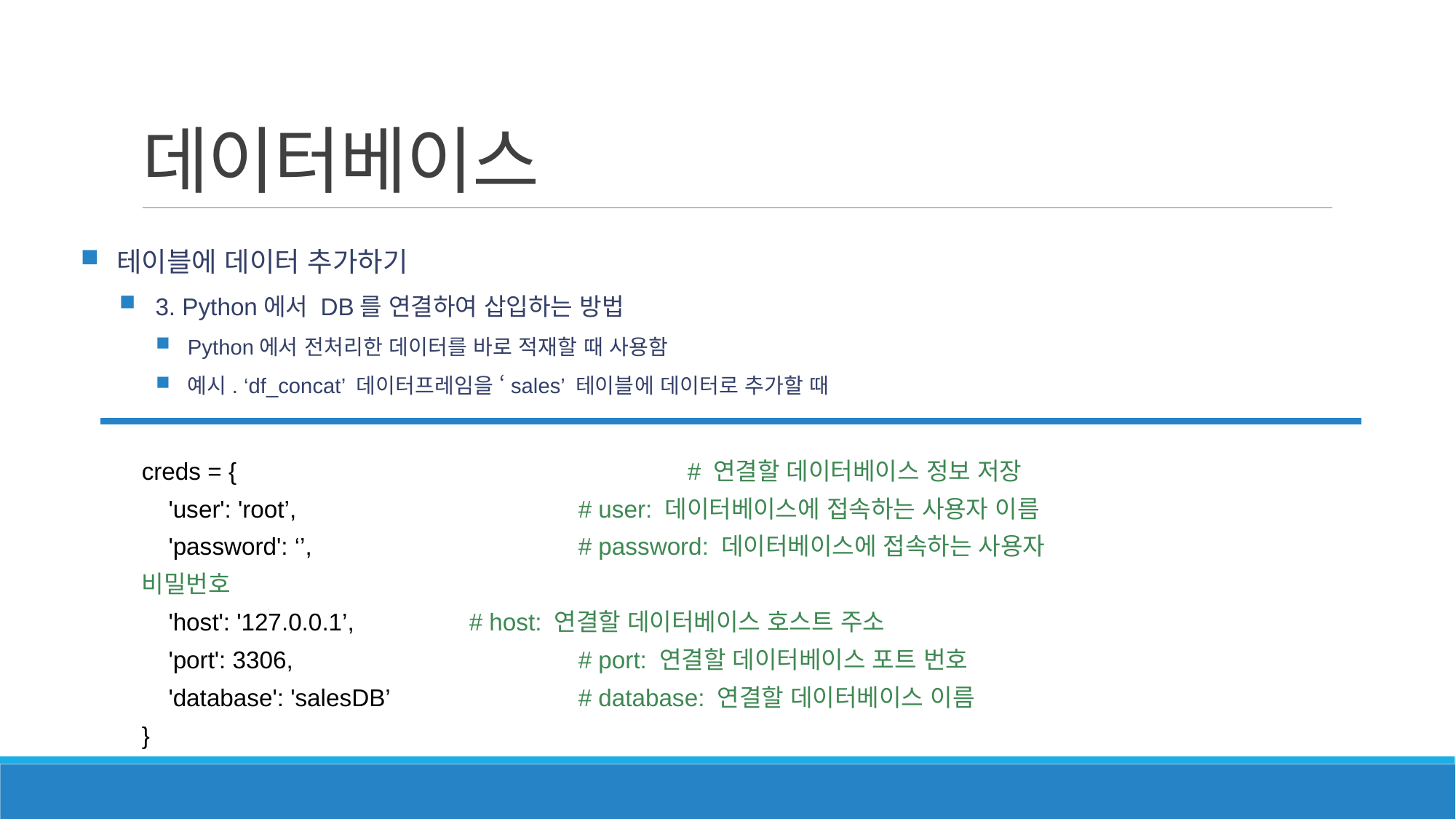

# 데이터베이스
테이블에 데이터 추가하기
3. Python에서 DB를 연결하여 삽입하는 방법
Python에서 전처리한 데이터를 바로 적재할 때 사용함
예시. ‘df_concat’ 데이터프레임을 ‘sales’ 테이블에 데이터로 추가할 때

creds = {					# 연결할 데이터베이스 정보 저장
    'user': 'root’,			# user: 데이터베이스에 접속하는 사용자 이름
    'password': ‘’,			# password: 데이터베이스에 접속하는 사용자 비밀번호
    'host': '127.0.0.1’,		# host: 연결할 데이터베이스 호스트 주소
    'port': 3306,			# port: 연결할 데이터베이스 포트 번호
    'database': 'salesDB’		# database: 연결할 데이터베이스 이름
}